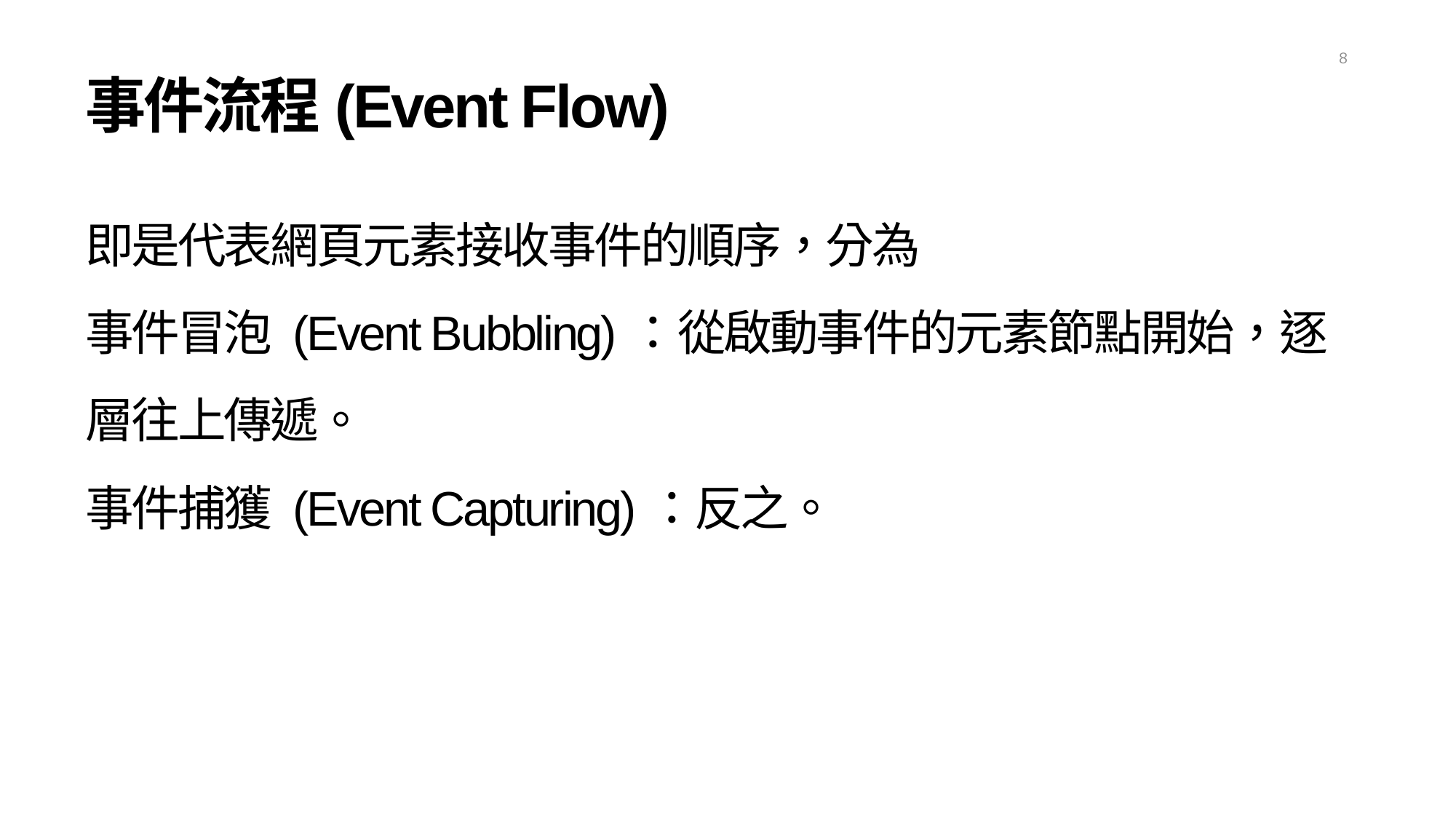

8
事件流程(Event Flow)

即是代表網頁元素接收事件的順序，分為
事件冒泡 (Event Bubbling)：從啟動事件的元素節點開始，逐層往上傳遞。
事件捕獲 (Event Capturing)：反之。